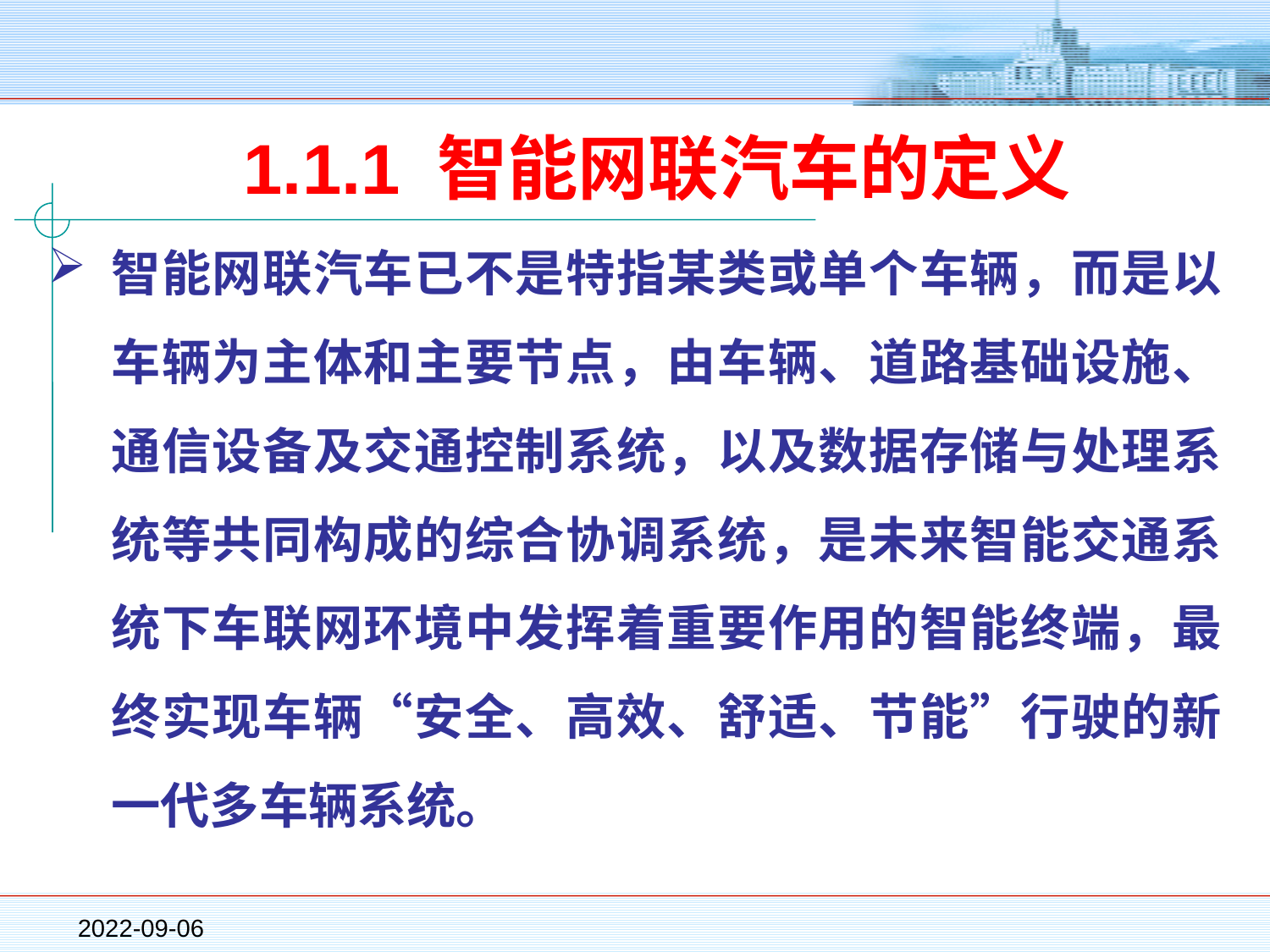

# 1.1.1 智能网联汽车的定义
智能网联汽车已不是特指某类或单个车辆，而是以车辆为主体和主要节点，由车辆、道路基础设施、通信设备及交通控制系统，以及数据存储与处理系统等共同构成的综合协调系统，是未来智能交通系统下车联网环境中发挥着重要作用的智能终端，最终实现车辆“安全、高效、舒适、节能”行驶的新一代多车辆系统。
2022-09-06